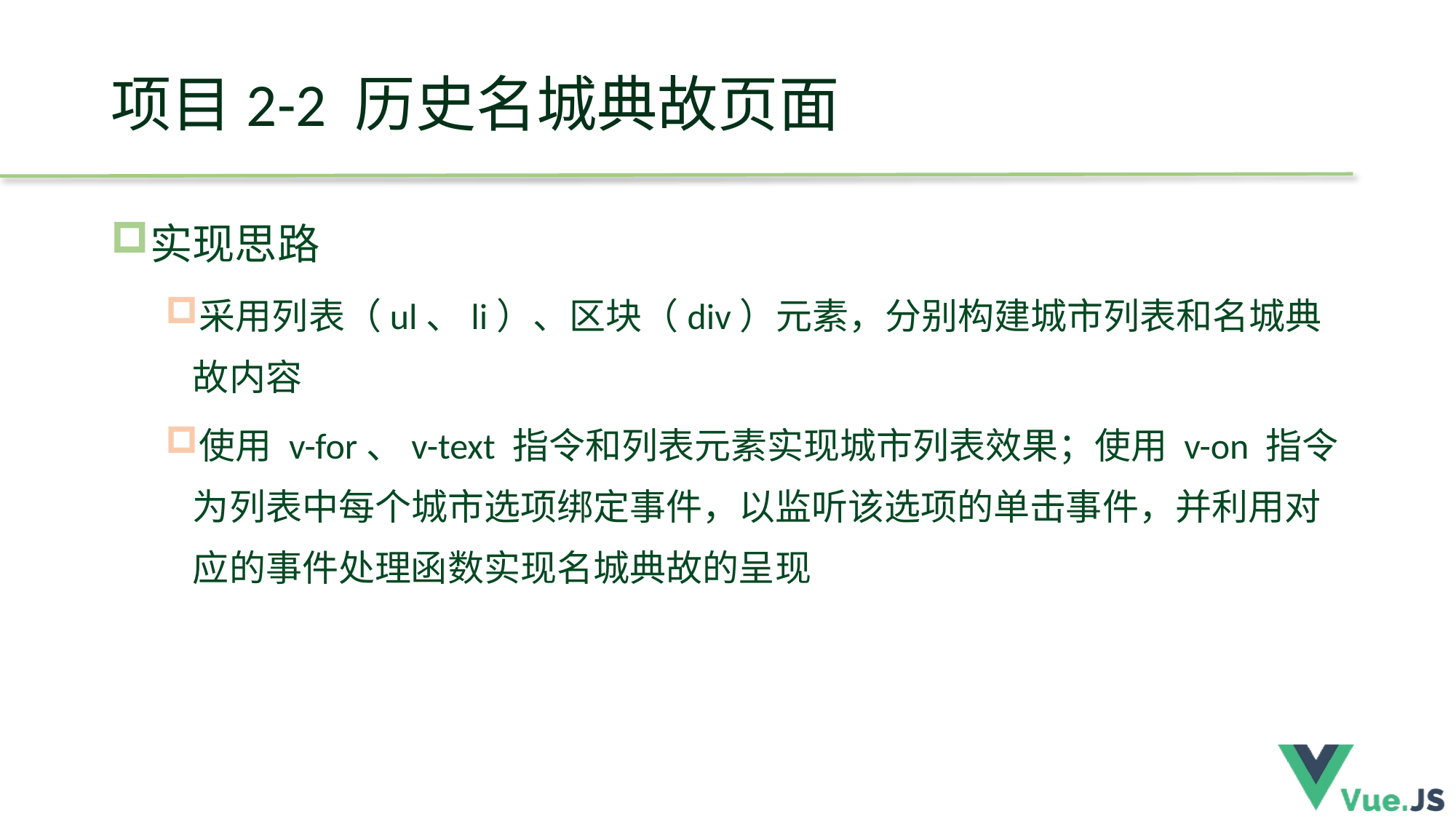

# 项目2-2 历史名城典故页面
实现思路
采用列表（ul、li）、区块（div）元素，分别构建城市列表和名城典故内容
使用 v-for、v-text 指令和列表元素实现城市列表效果；使用 v-on 指令为列表中每个城市选项绑定事件，以监听该选项的单击事件，并利用对应的事件处理函数实现名城典故的呈现